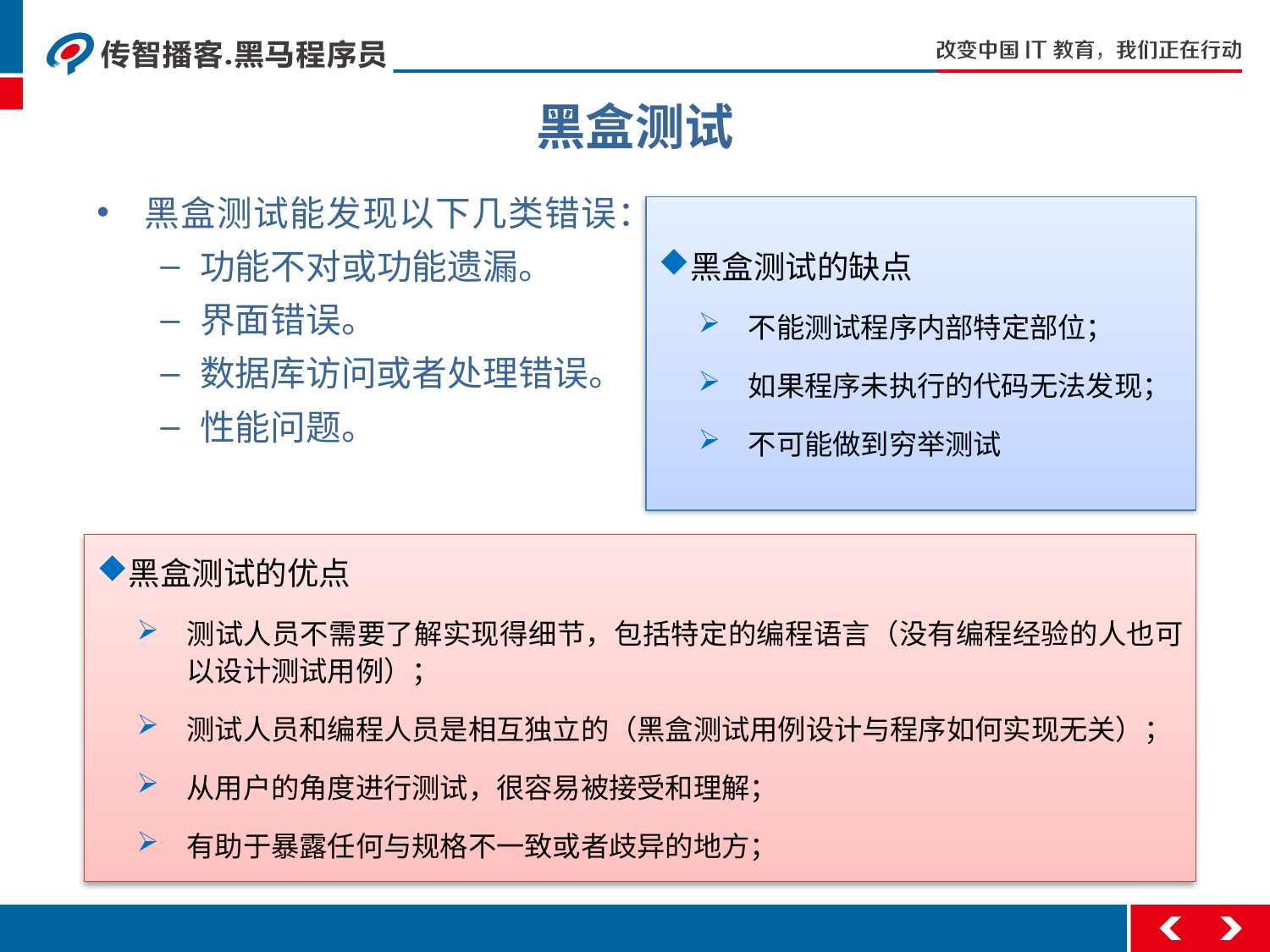

黑盒测试
黑盒测试能发现以下几类错误：
功能不对或功能遗漏。
界面错误。
数据库访问或者处理错误。
性能问题。

黑盒测试的缺点
不能测试程序内部特定部位；
如果程序未执行的代码无法发现；
不可能做到穷举测试
黑盒测试的优点
测试人员不需要了解实现得细节，包括特定的编程语言（没有编程经验的人也可以设计测试用例）；
测试人员和编程人员是相互独立的（黑盒测试用例设计与程序如何实现无关）；
从用户的角度进行测试，很容易被接受和理解；
有助于暴露任何与规格不一致或者歧异的地方；